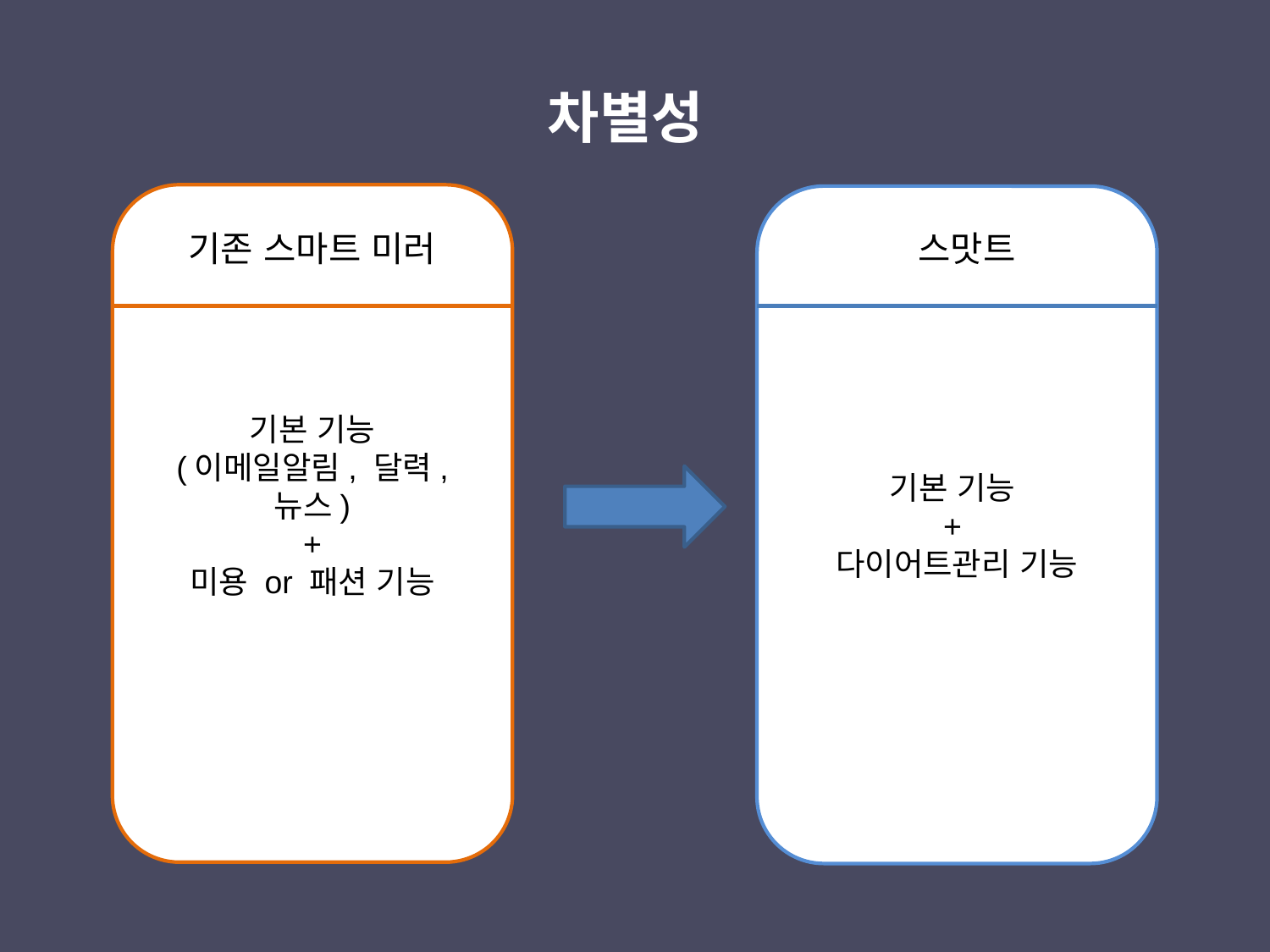

차별성
기본 기능
(이메일알림, 달력, 뉴스)
+
미용 or 패션 기능

기본 기능
+
다이어트관리 기능
기존 스마트 미러
 스맛트